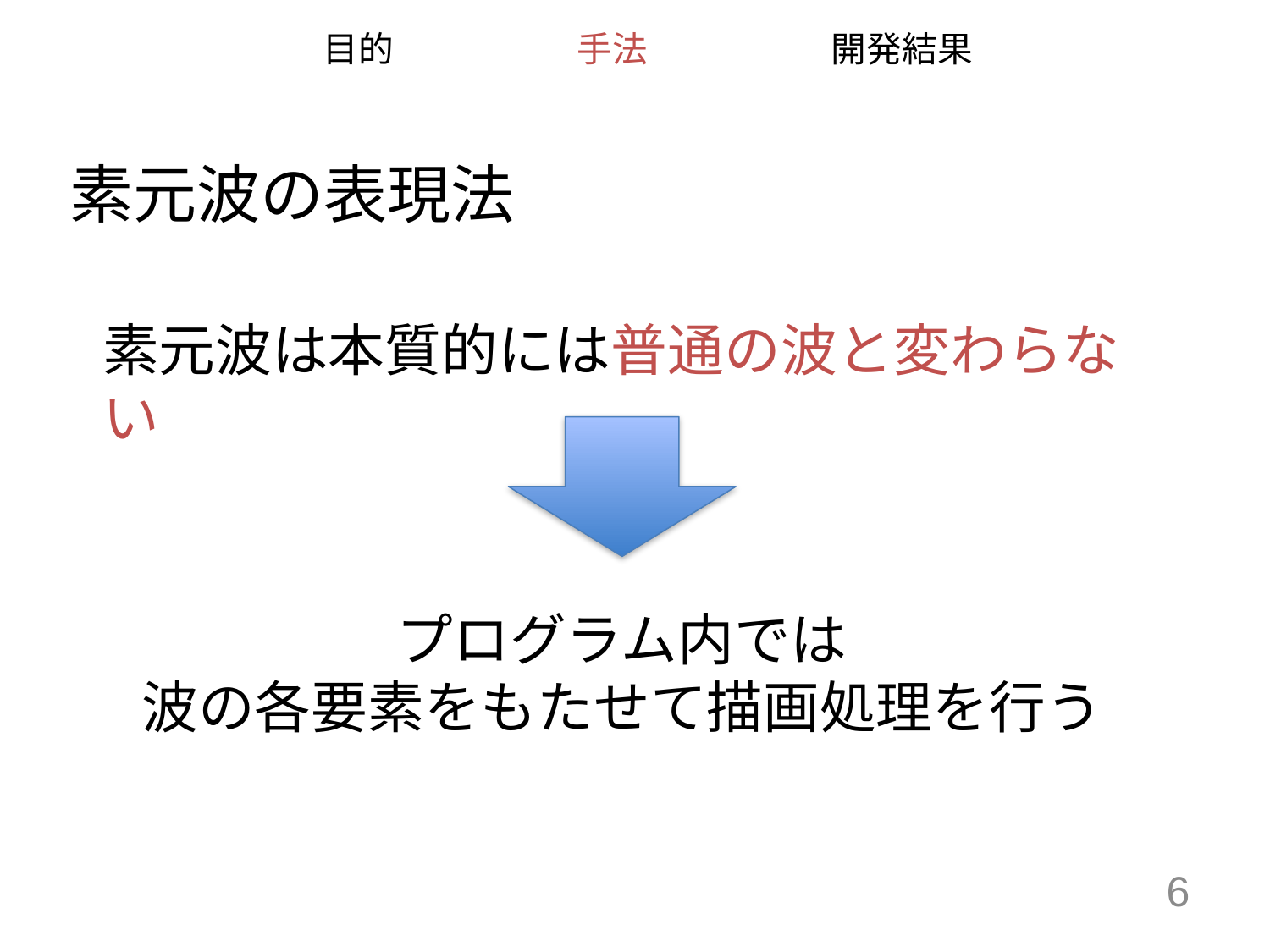

目的		手法		開発結果
# 素元波の表現法
素元波は本質的には普通の波と変わらない

プログラム内では
波の各要素をもたせて描画処理を行う

6